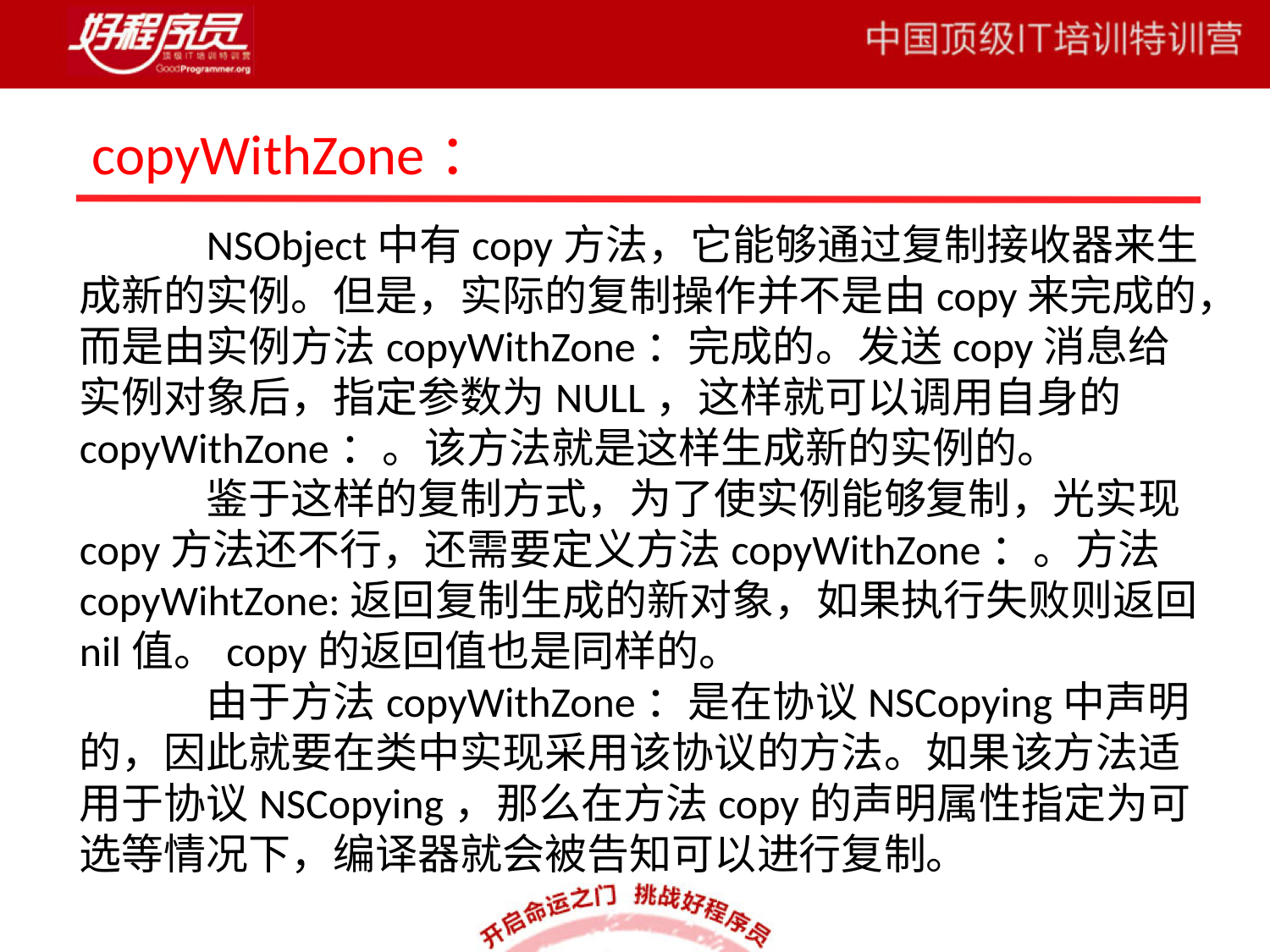

copyWithZone：
	NSObject中有copy方法，它能够通过复制接收器来生成新的实例。但是，实际的复制操作并不是由copy来完成的，而是由实例方法copyWithZone：完成的。发送copy消息给实例对象后，指定参数为NULL，这样就可以调用自身的copyWithZone：。该方法就是这样生成新的实例的。
	鉴于这样的复制方式，为了使实例能够复制，光实现copy方法还不行，还需要定义方法copyWithZone：。方法copyWihtZone:返回复制生成的新对象，如果执行失败则返回nil值。copy的返回值也是同样的。
	由于方法copyWithZone：是在协议NSCopying中声明的，因此就要在类中实现采用该协议的方法。如果该方法适用于协议NSCopying，那么在方法copy的声明属性指定为可选等情况下，编译器就会被告知可以进行复制。